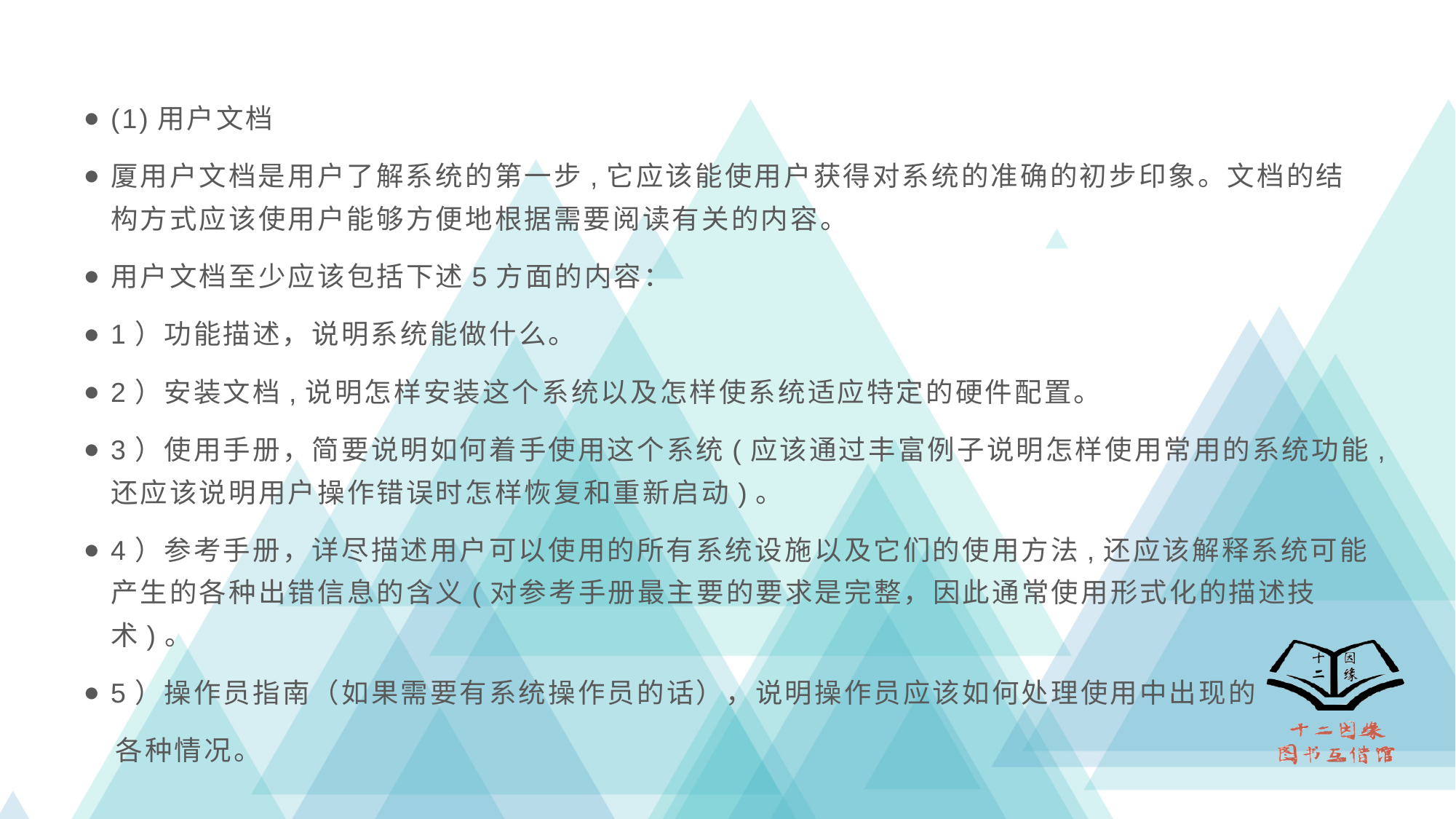

(1)用户文档
厦用户文档是用户了解系统的第一步,它应该能使用户获得对系统的准确的初步印象。文档的结构方式应该使用户能够方便地根据需要阅读有关的内容。
用户文档至少应该包括下述5方面的内容：
1）功能描述，说明系统能做什么。
2）安装文档,说明怎样安装这个系统以及怎样使系统适应特定的硬件配置。
3）使用手册，简要说明如何着手使用这个系统(应该通过丰富例子说明怎样使用常用的系统功能,还应该说明用户操作错误时怎样恢复和重新启动)。
4）参考手册，详尽描述用户可以使用的所有系统设施以及它们的使用方法,还应该解释系统可能产生的各种出错信息的含义(对参考手册最主要的要求是完整，因此通常使用形式化的描述技术)。
5）操作员指南（如果需要有系统操作员的话），说明操作员应该如何处理使用中出现的
   各种情况。